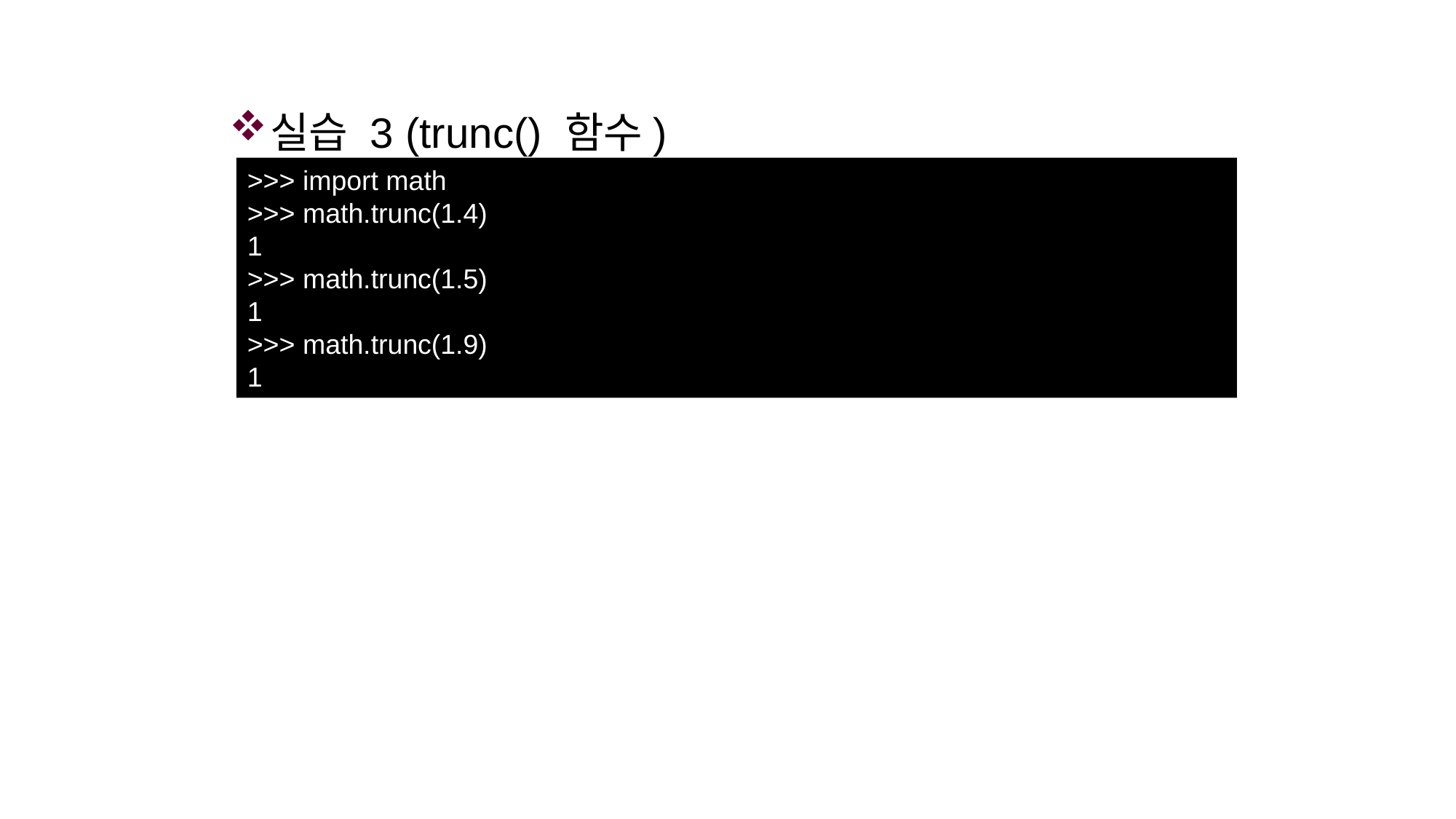

실습 3 (trunc() 함수)

>>> import math
>>> math.trunc(1.4)
1
>>> math.trunc(1.5)
1
>>> math.trunc(1.9)
1